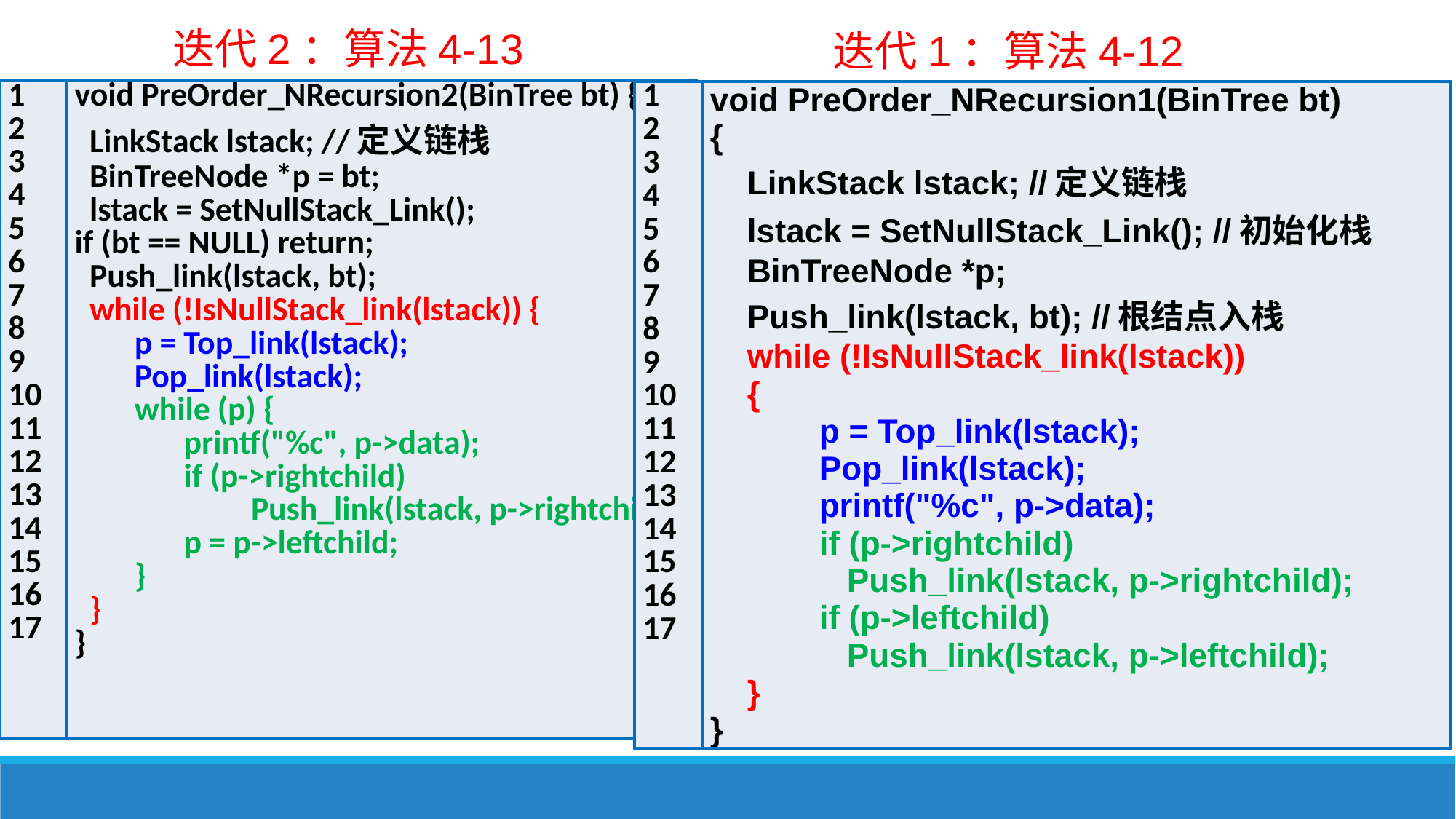

迭代2：算法4-13
迭代1：算法4-12
| 1 2 3 4 5 6 7 8 9 10 11 12 13 14 15 16 17 | void PreOrder\_NRecursion2(BinTree bt) { LinkStack lstack; //定义链栈 BinTreeNode \*p = bt; lstack = SetNullStack\_Link(); if (bt == NULL) return; Push\_link(lstack, bt); while (!IsNullStack\_link(lstack)) { p = Top\_link(lstack); Pop\_link(lstack); while (p) { printf("%c", p->data); if (p->rightchild) Push\_link(lstack, p->rightchild); p = p->leftchild; } } } |
| --- | --- |
| 1 2 3 4 5 6 7 8 9 10 11 12 13 14 15 16 17 | void PreOrder\_NRecursion1(BinTree bt) { LinkStack lstack; //定义链栈 lstack = SetNullStack\_Link(); //初始化栈 BinTreeNode \*p; Push\_link(lstack, bt); //根结点入栈 while (!IsNullStack\_link(lstack)) { p = Top\_link(lstack); Pop\_link(lstack); printf("%c", p->data); if (p->rightchild) Push\_link(lstack, p->rightchild); if (p->leftchild) Push\_link(lstack, p->leftchild); } } |
| --- | --- |